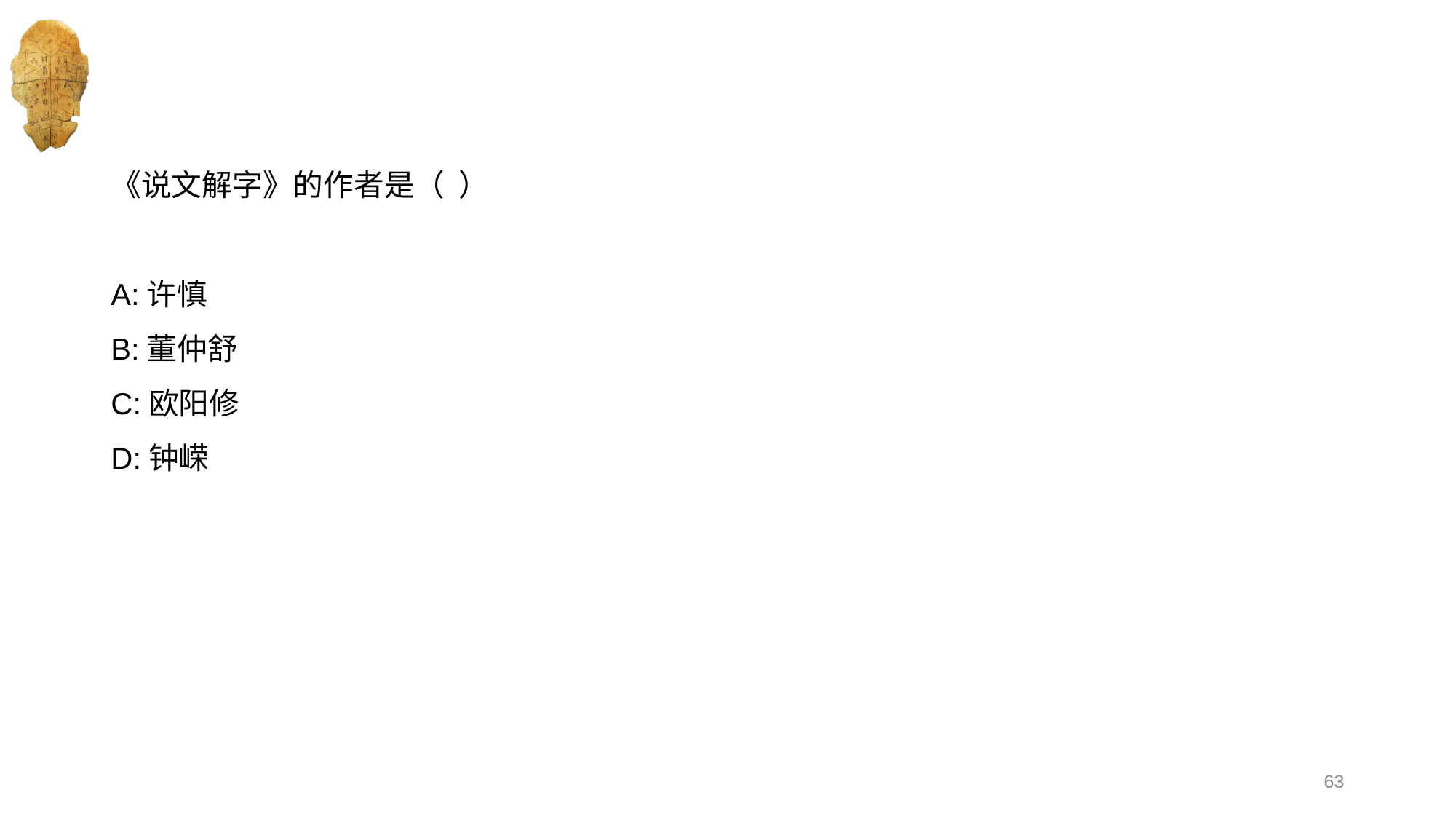

#
《说文解字》的作者是（  ）

A:许慎
B:董仲舒
C:欧阳修
D:钟嵘

63